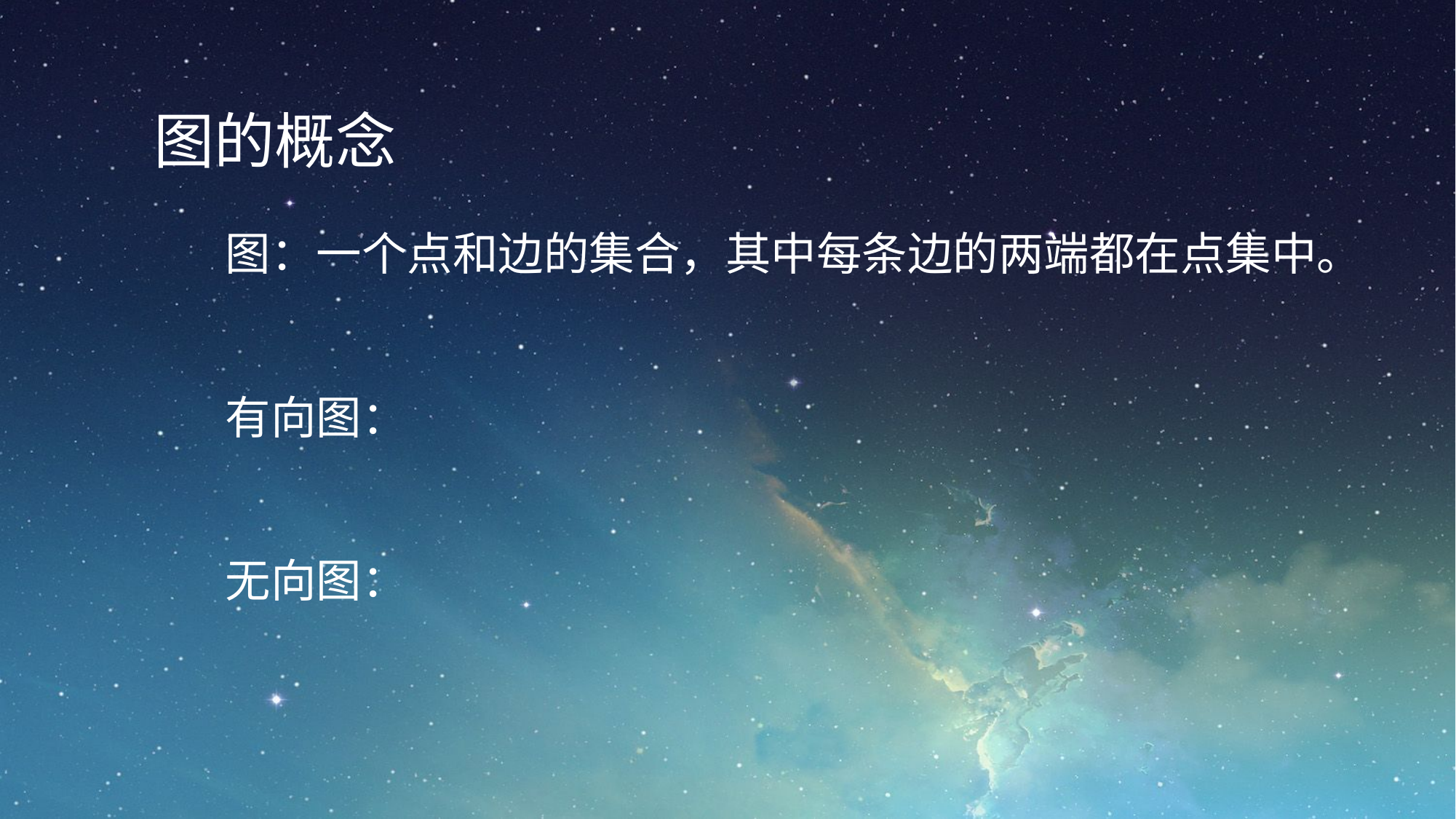

图的概念
图：一个点和边的集合，其中每条边的两端都在点集中。

有向图：

无向图：